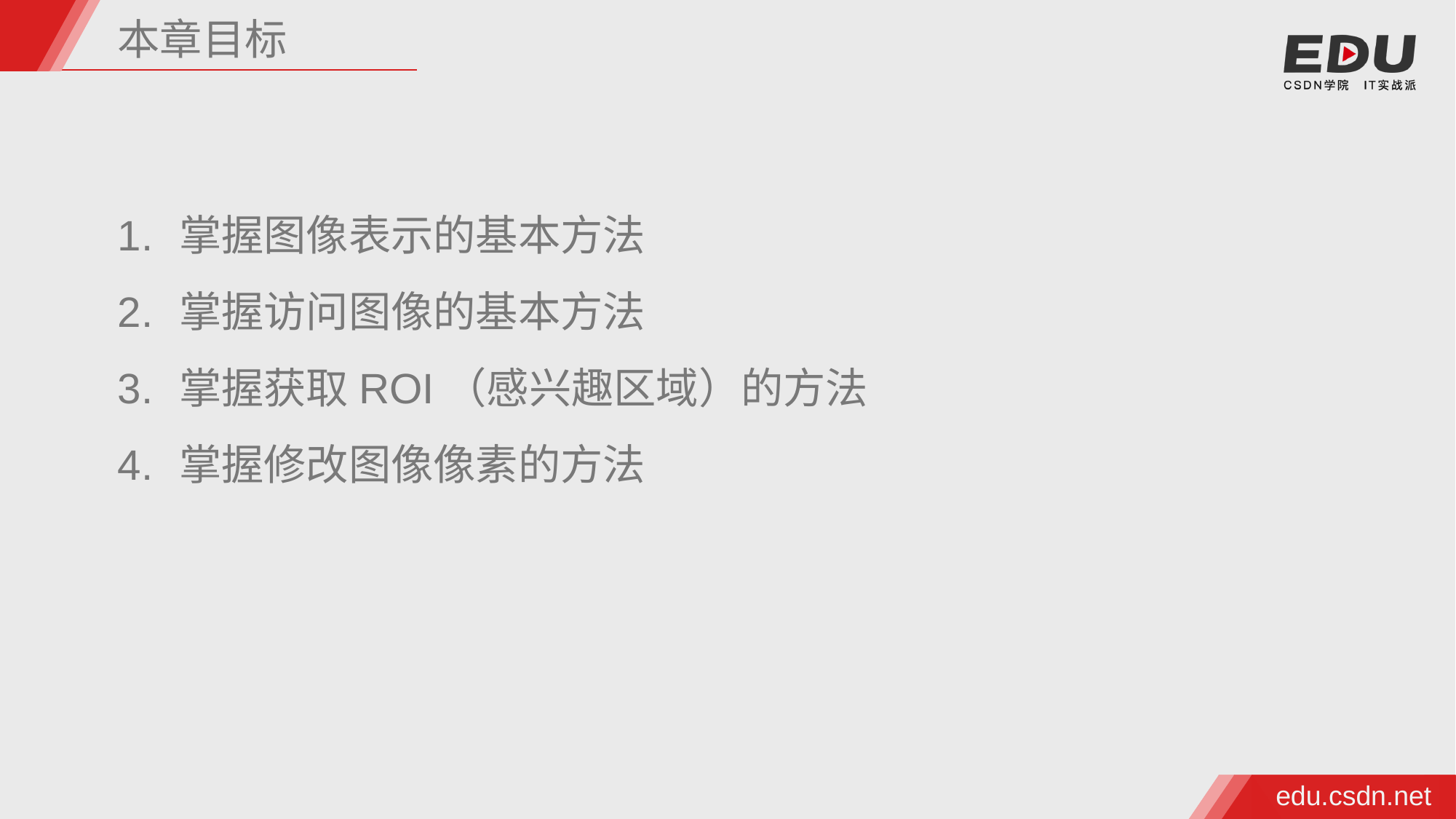

本章目标
掌握图像表示的基本方法
掌握访问图像的基本方法
掌握获取ROI（感兴趣区域）的方法
掌握修改图像像素的方法
edu.csdn.net